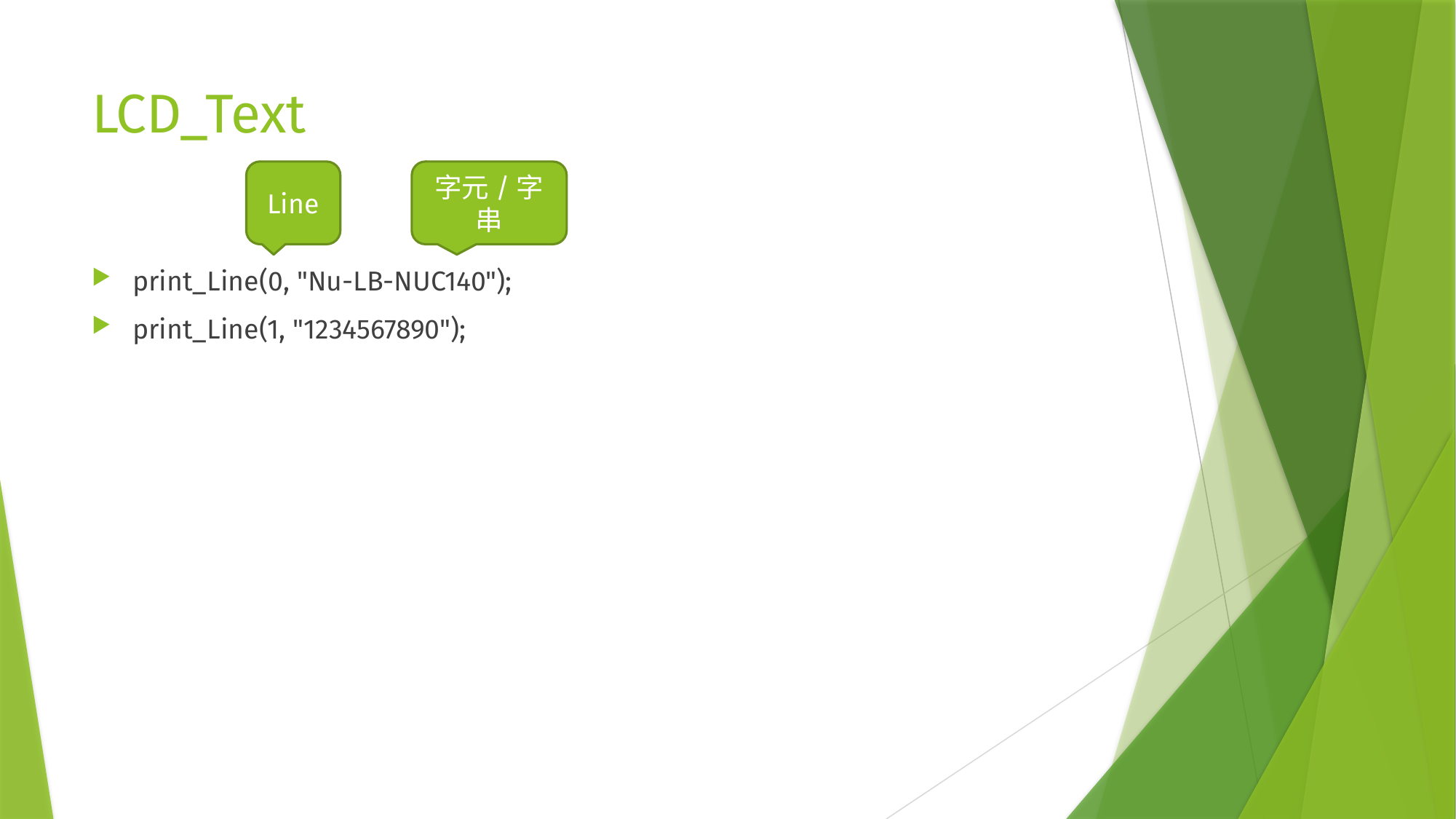

# LCD_Text
字元/字串
Line
print_Line(0, "Nu-LB-NUC140");
print_Line(1, "1234567890");